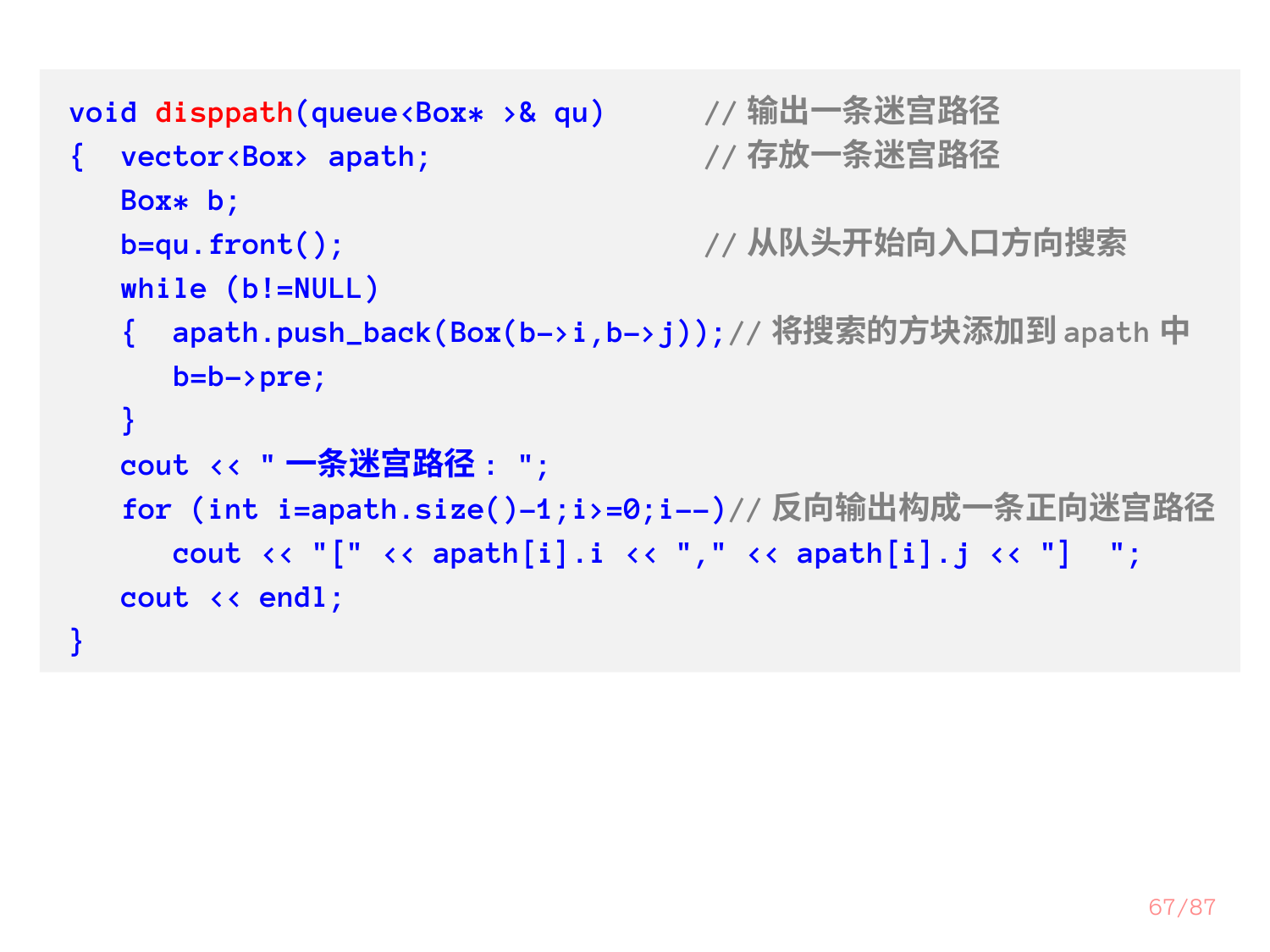

void disppath(queue<Box* >& qu)	//输出一条迷宫路径
{  vector<Box> apath;			//存放一条迷宫路径
   Box* b;
   b=qu.front();			//从队头开始向入口方向搜索
   while (b!=NULL)
   {  apath.push_back(Box(b->i,b->j));//将搜索的方块添加到apath中
      b=b->pre;
   }
   cout << "一条迷宫路径: ";
   for (int i=apath.size()-1;i>=0;i--)//反向输出构成一条正向迷宫路径
      cout << "[" << apath[i].i << "," << apath[i].j << "]  ";
   cout << endl;
}
67/87